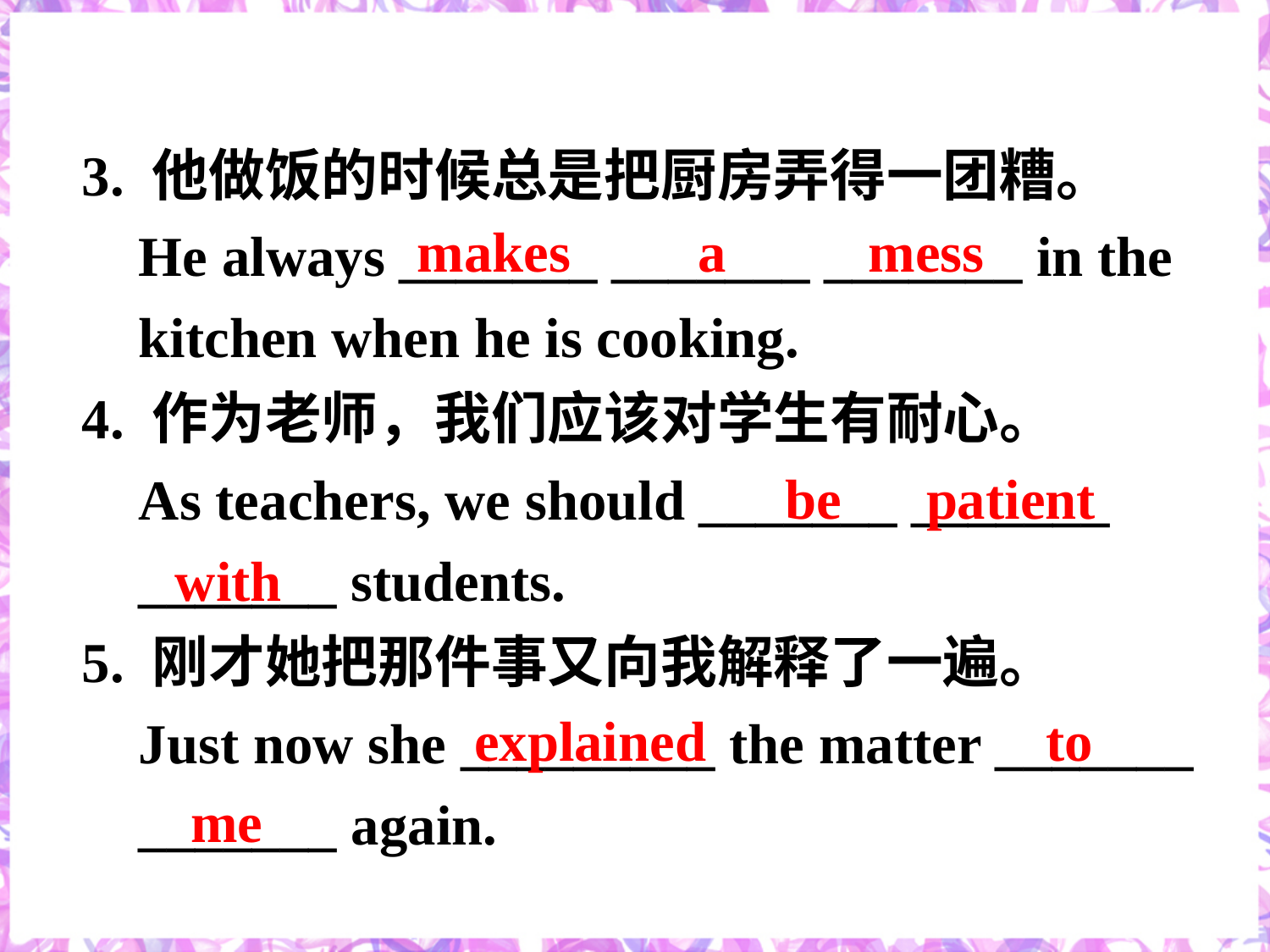

3. 他做饭的时候总是把厨房弄得一团糟。
    He always _______ _______ _______ in the
    kitchen when he is cooking.
4. 作为老师，我们应该对学生有耐心。
    As teachers, we should _______ _______
    _______ students.
5. 刚才她把那件事又向我解释了一遍。
    Just now she _________ the matter _______
    _______ again.
makes         a          mess
                                             be      patient
  with
                    explained                        to me